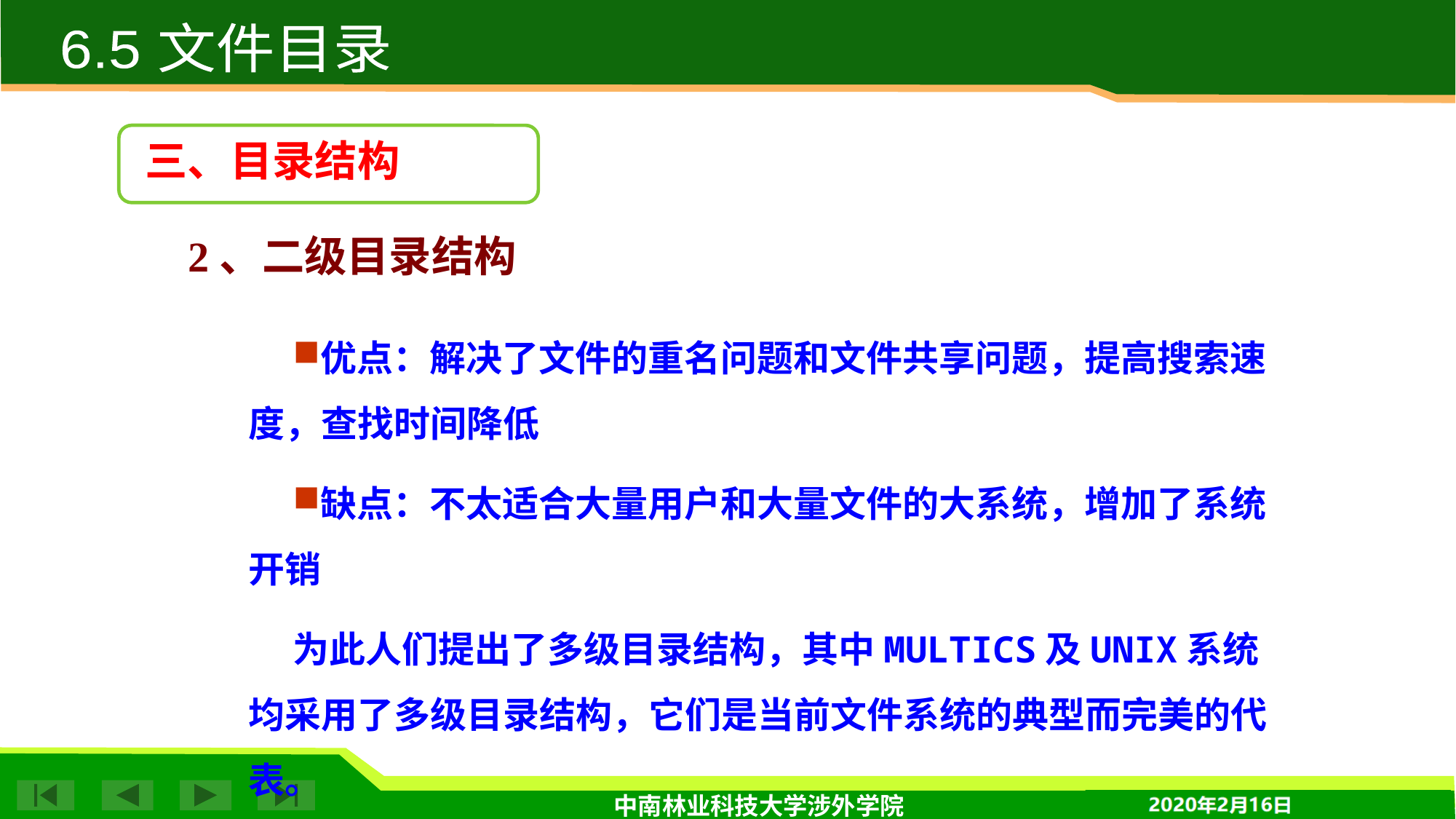

6.5 文件目录

三、目录结构
2、二级目录结构
优点：解决了文件的重名问题和文件共享问题，提高搜索速度，查找时间降低
缺点：不太适合大量用户和大量文件的大系统，增加了系统开销
为此人们提出了多级目录结构，其中MULTICS及UNIX系统均采用了多级目录结构，它们是当前文件系统的典型而完美的代表。